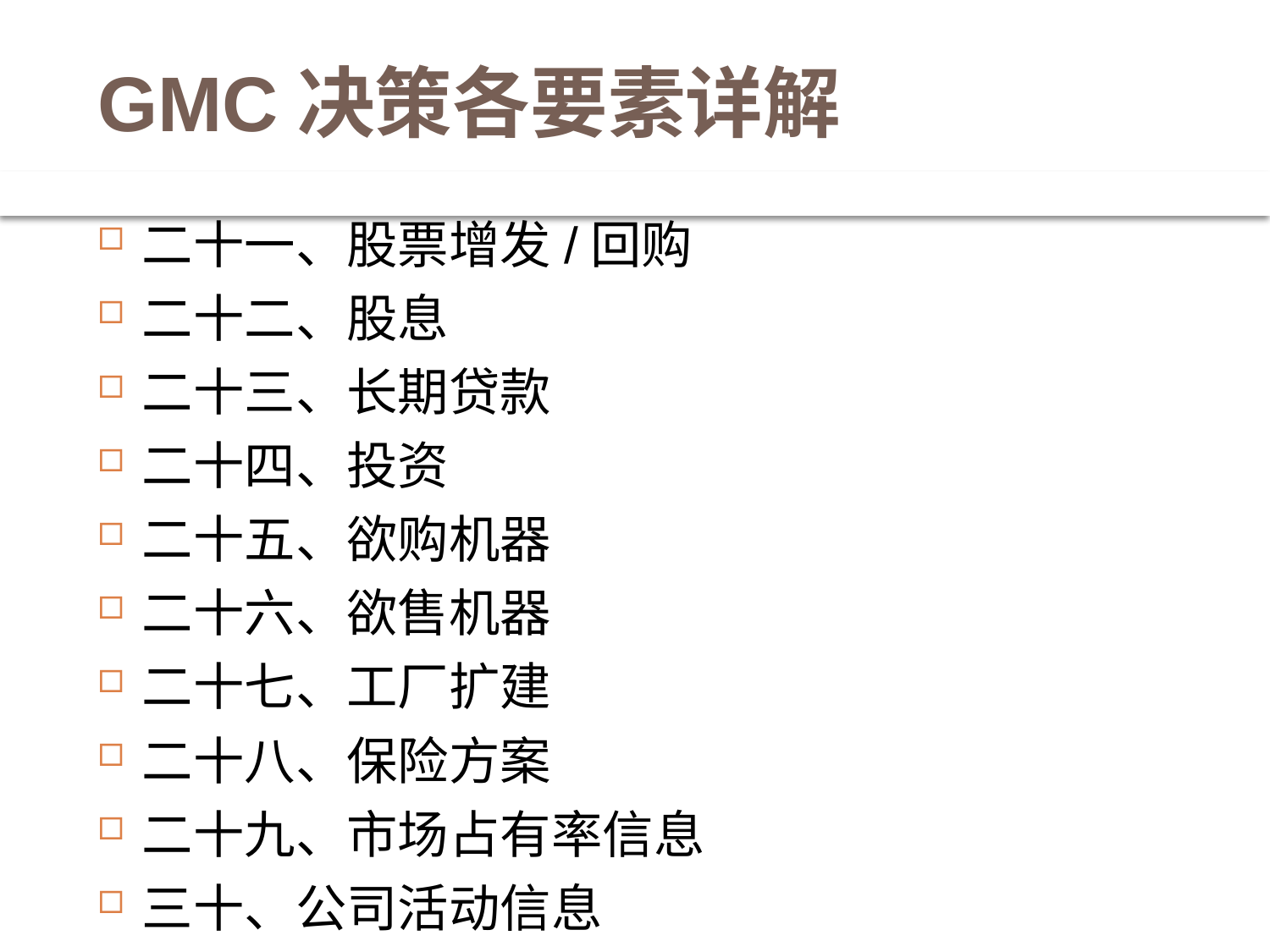

# GMC决策各要素详解
二十一、股票增发/回购
二十二、股息
二十三、长期贷款
二十四、投资
二十五、欲购机器
二十六、欲售机器
二十七、工厂扩建
二十八、保险方案
二十九、市场占有率信息
三十、公司活动信息